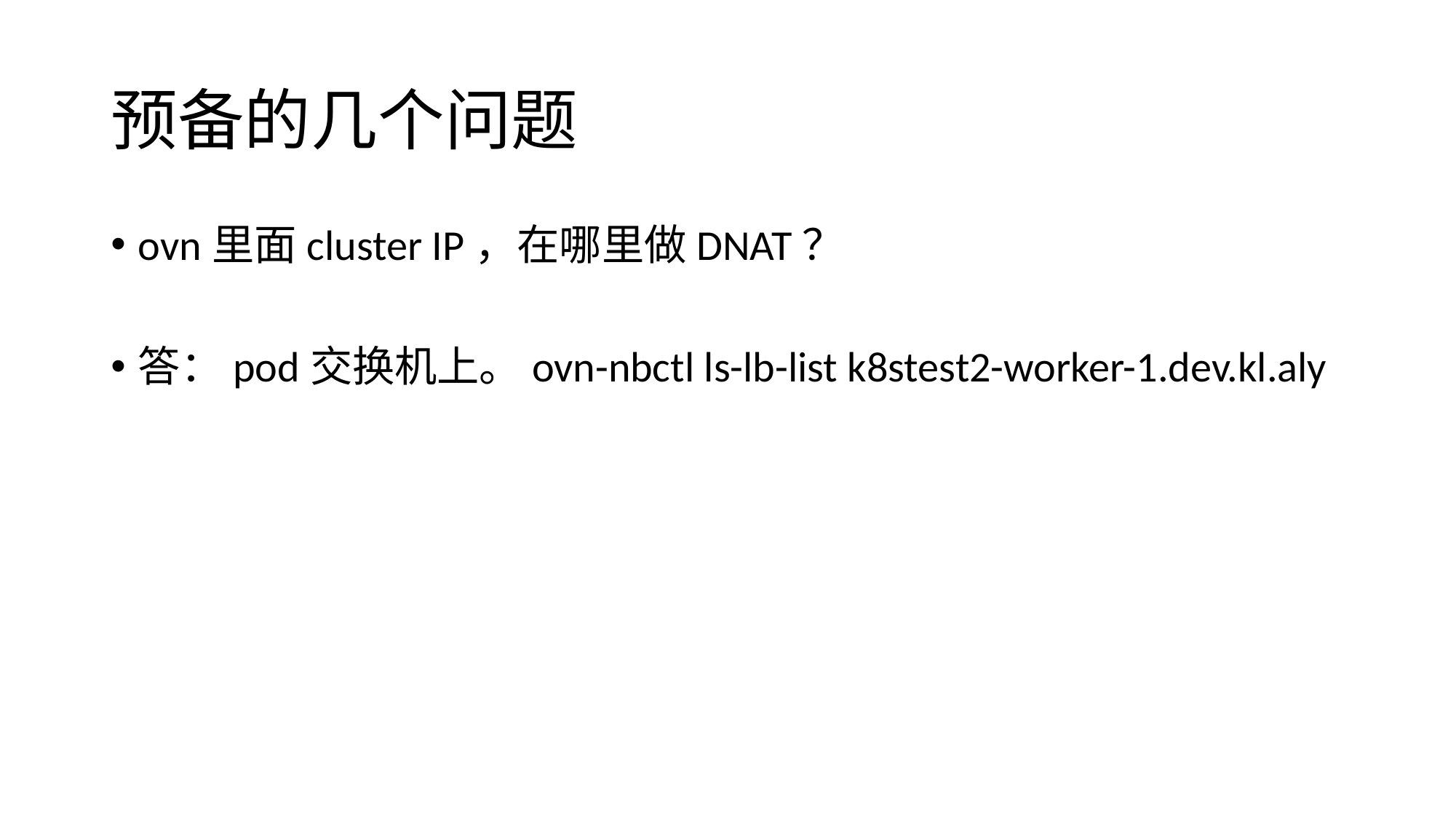

# 预备的几个问题
ovn里面cluster IP，在哪里做DNAT？

答：pod交换机上。ovn-nbctl ls-lb-list k8stest2-worker-1.dev.kl.aly